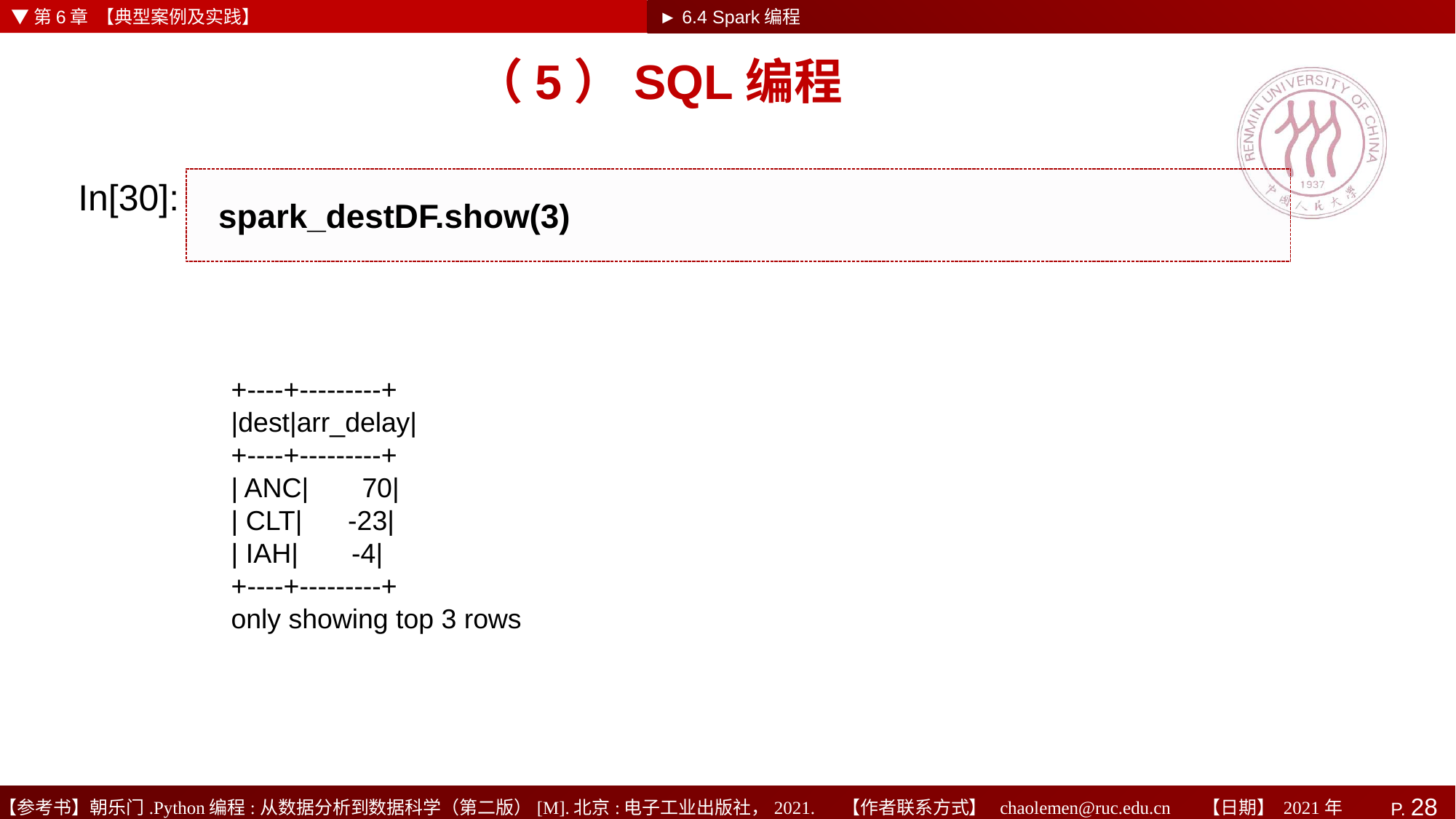

▼第6章  【典型案例及实践】
► 6.4 Spark编程
# （5）SQL编程
In[30]:
spark_destDF.show(3)
+----+---------+
|dest|arr_delay|
+----+---------+
| ANC|       70|
| CLT|      -23|
| IAH|       -4|
+----+---------+
only showing top 3 rows